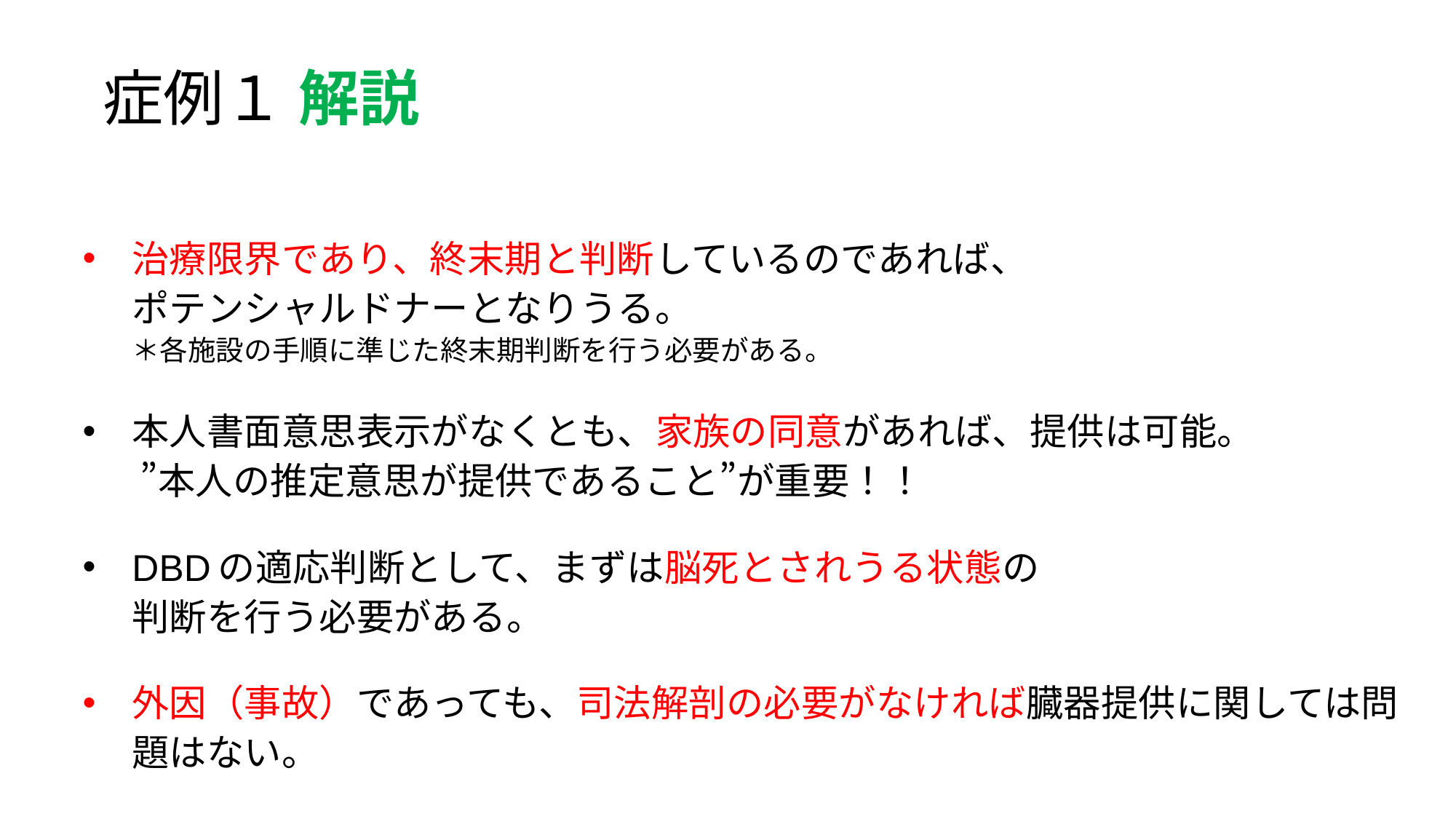

# 症例１ 解説
治療限界であり、終末期と判断しているのであれば、
ポテンシャルドナーとなりうる。
＊各施設の手順に準じた終末期判断を行う必要がある。

本人書面意思表示がなくとも、家族の同意があれば、提供は可能。
 ”本人の推定意思が提供であること”が重要！！

DBDの適応判断として、まずは脳死とされうる状態の
判断を行う必要がある。

外因（事故）であっても、司法解剖の必要がなければ臓器提供に関しては問題はない。